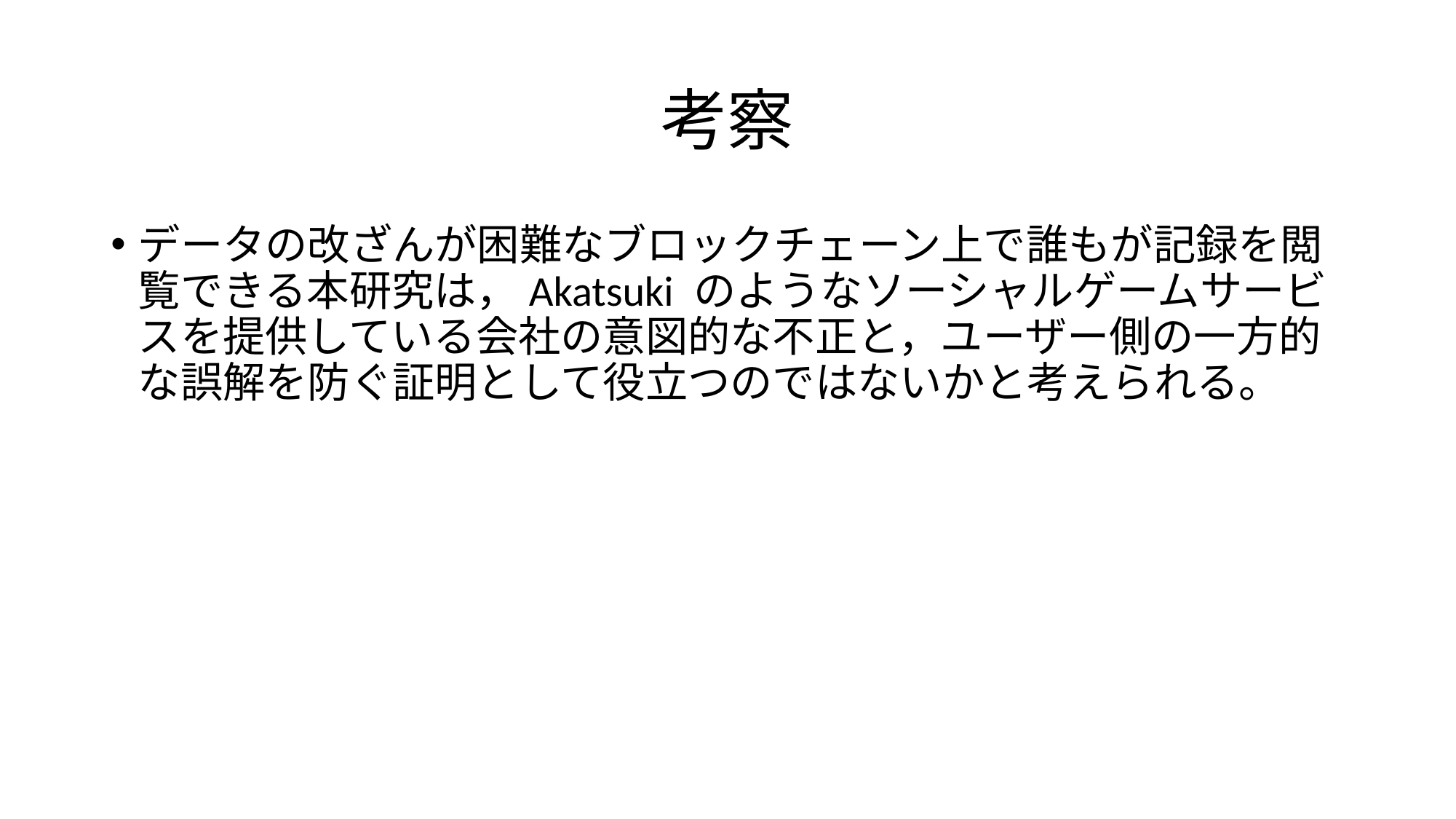

# 考察
データの改ざんが困難なブロックチェーン上で誰もが記録を閲覧できる本研究は，Akatsuki のようなソーシャルゲームサービスを提供している会社の意図的な不正と，ユーザー側の一方的な誤解を防ぐ証明として役立つのではないかと考えられる。